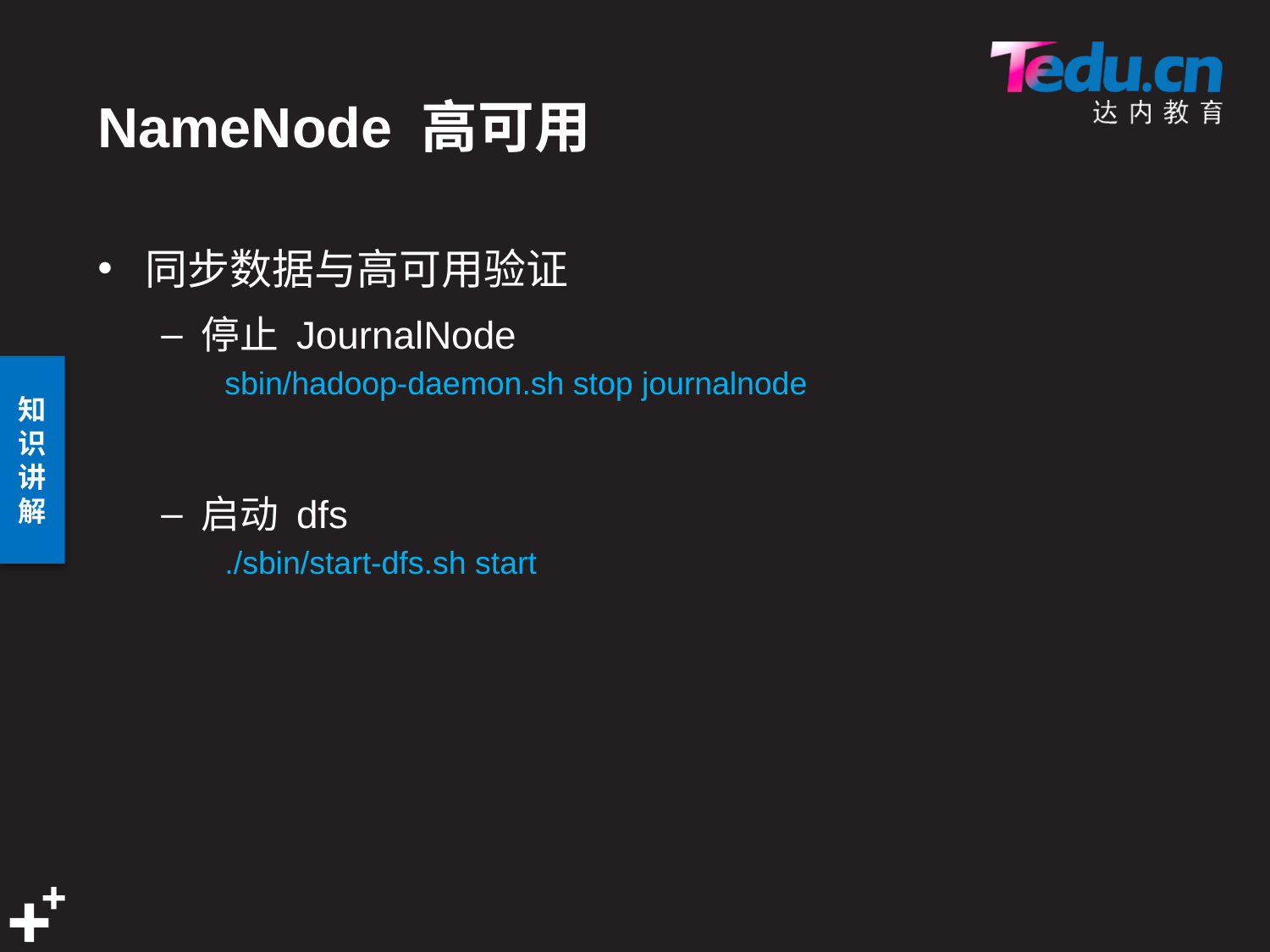

# NameNode 高可用
同步数据与高可用验证
停止 JournalNode
sbin/hadoop-daemon.sh stop journalnode

启动 dfs
./sbin/start-dfs.sh start